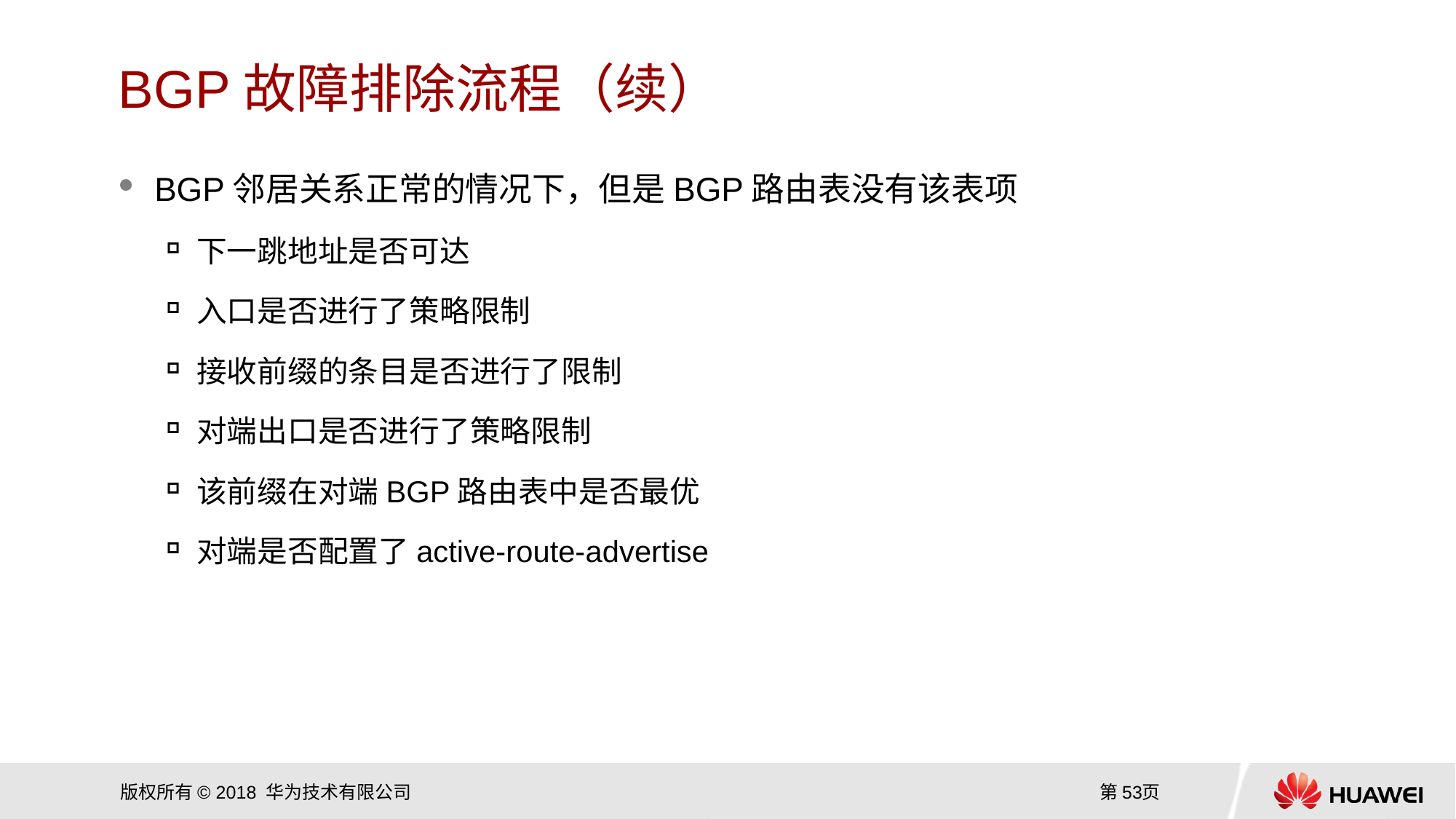

# BGP故障排除流程（续）
BGP邻居关系正常的情况下，但是BGP路由表没有该表项
下一跳地址是否可达
入口是否进行了策略限制
接收前缀的条目是否进行了限制
对端出口是否进行了策略限制
该前缀在对端BGP路由表中是否最优
对端是否配置了active-route-advertise